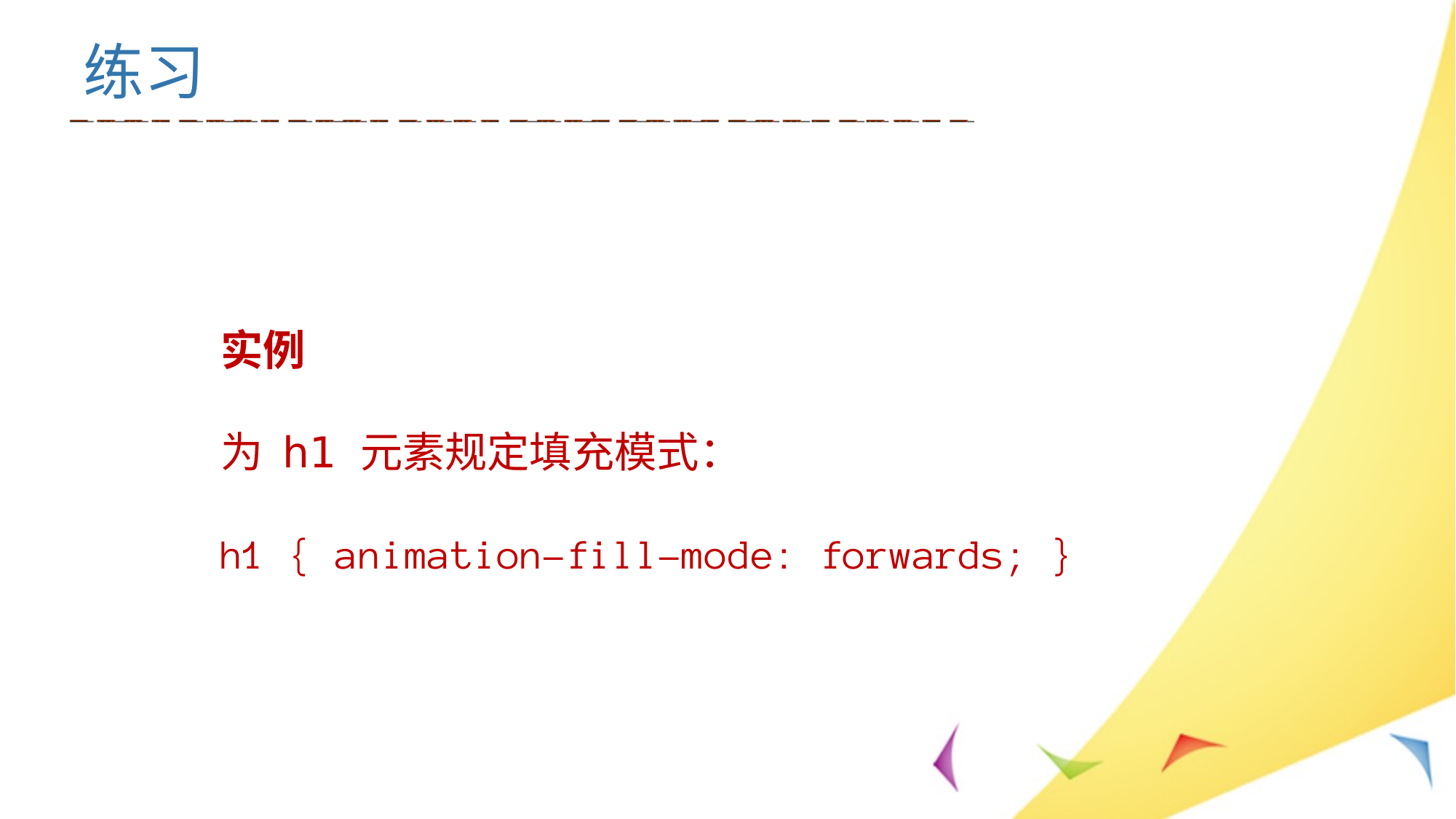

# 练习
实例
为 h1 元素规定填充模式：
h1 { animation-fill-mode: forwards; }